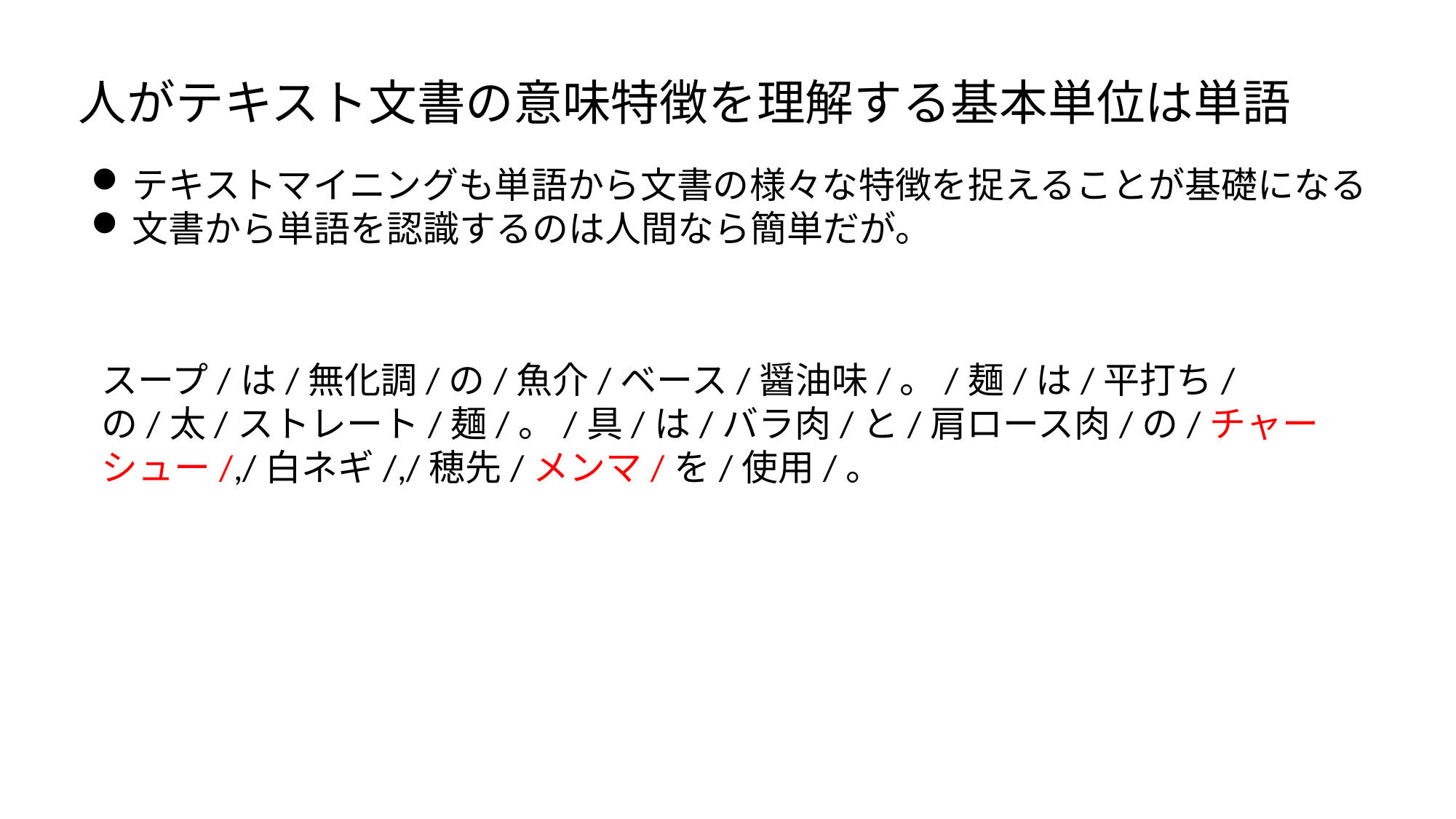

人がテキスト文書の意味特徴を理解する基本単位は単語
テキストマイニングも単語から文書の様々な特徴を捉えることが基礎になる
文書から単語を認識するのは人間なら簡単だが。
スープ/は/無化調/の/魚介/ベース/醤油味/。/麺/は/平打ち/の/太/ストレート/麺/。/具/は/バラ肉/と/肩ロース肉/の/チャーシュー/,/白ネギ/,/穂先/メンマ/を/使用/。